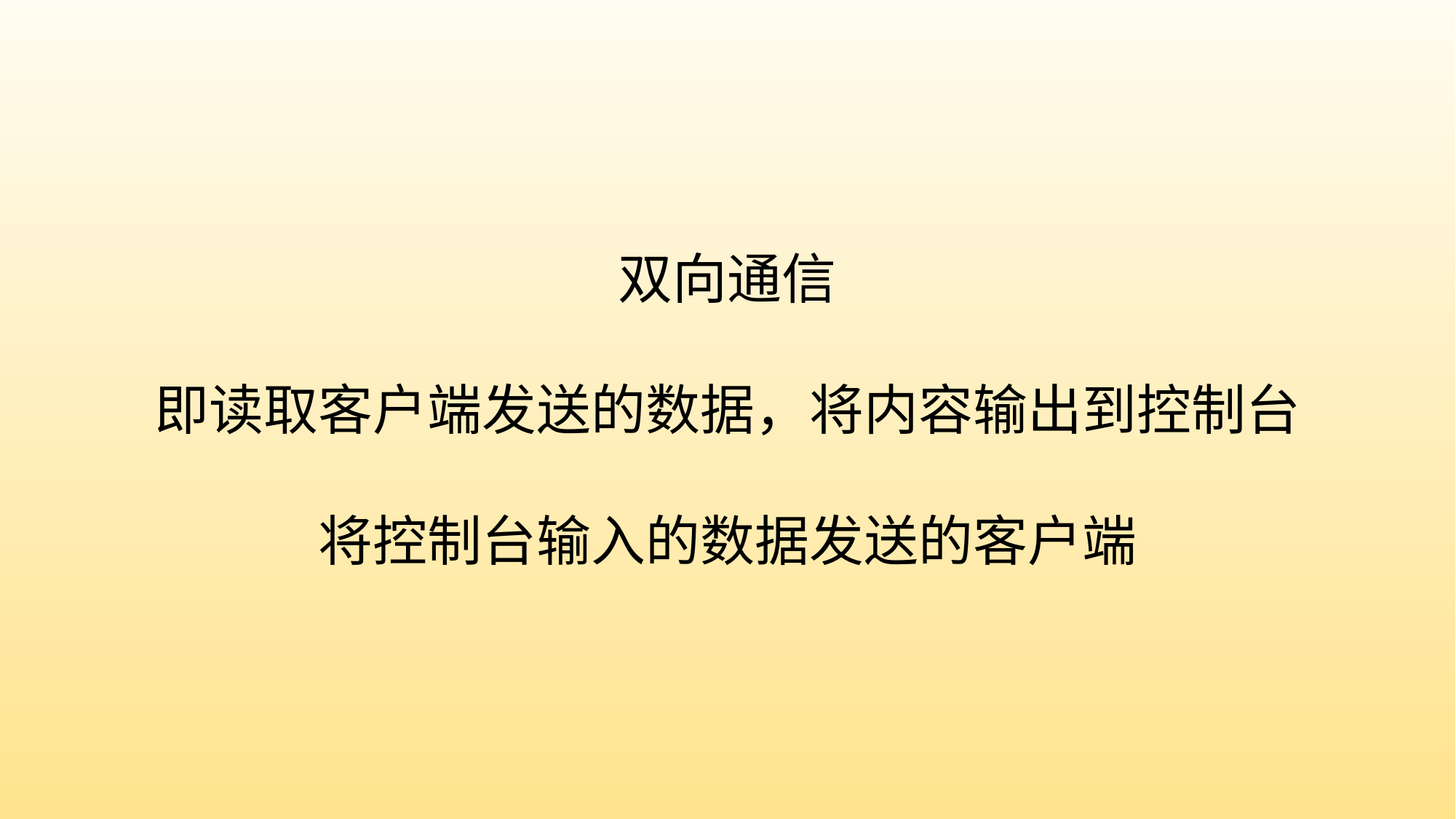

双向通信

即读取客户端发送的数据，将内容输出到控制台

将控制台输入的数据发送的客户端